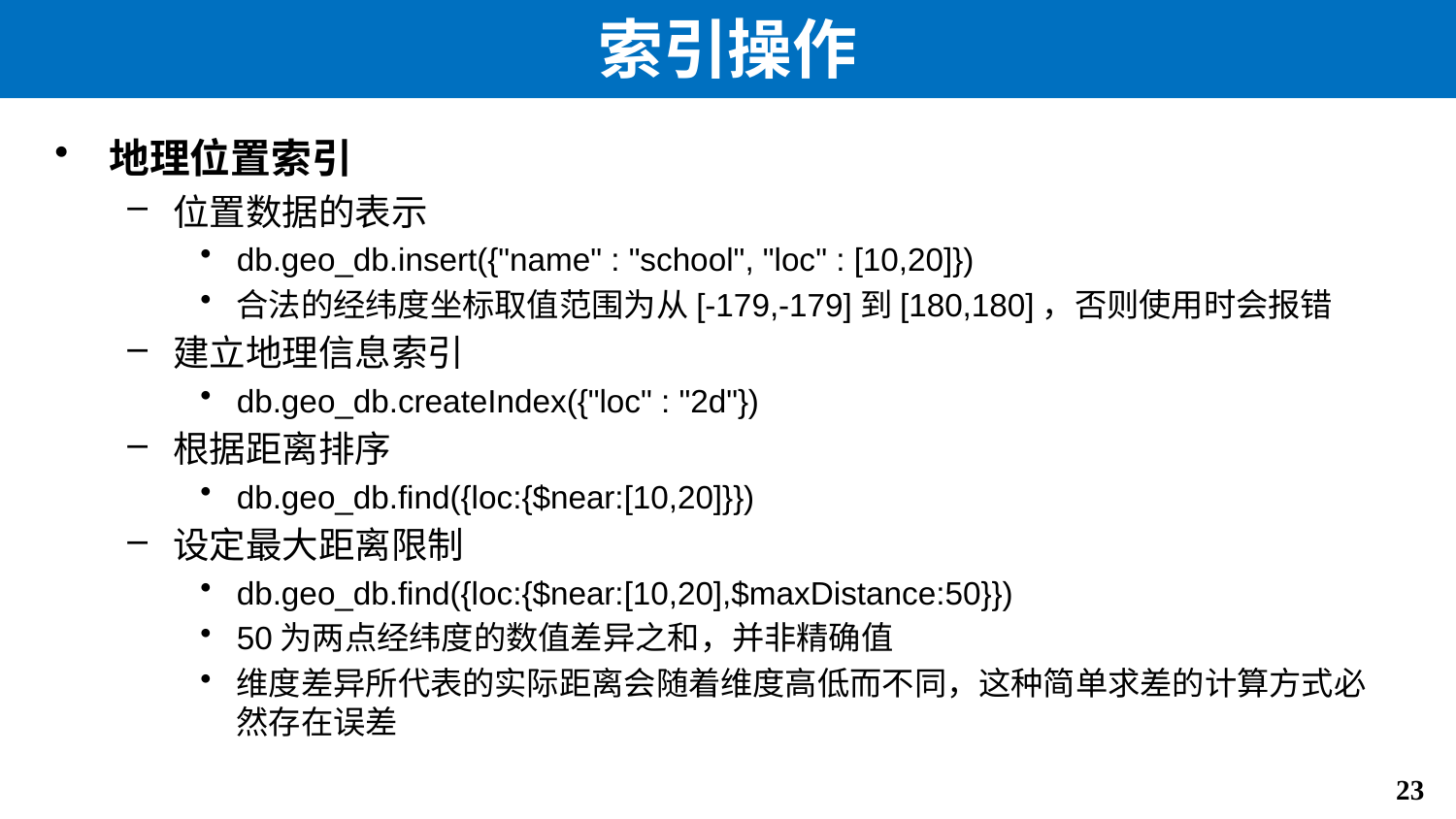

# 索引操作
地理位置索引
位置数据的表示
db.geo_db.insert({"name" : "school", "loc" : [10,20]})
合法的经纬度坐标取值范围为从[-179,-179]到[180,180]，否则使用时会报错
建立地理信息索引
db.geo_db.createIndex({"loc" : "2d"})
根据距离排序
db.geo_db.find({loc:{$near:[10,20]}})
设定最大距离限制
db.geo_db.find({loc:{$near:[10,20],$maxDistance:50}})
50为两点经纬度的数值差异之和，并非精确值
维度差异所代表的实际距离会随着维度高低而不同，这种简单求差的计算方式必然存在误差